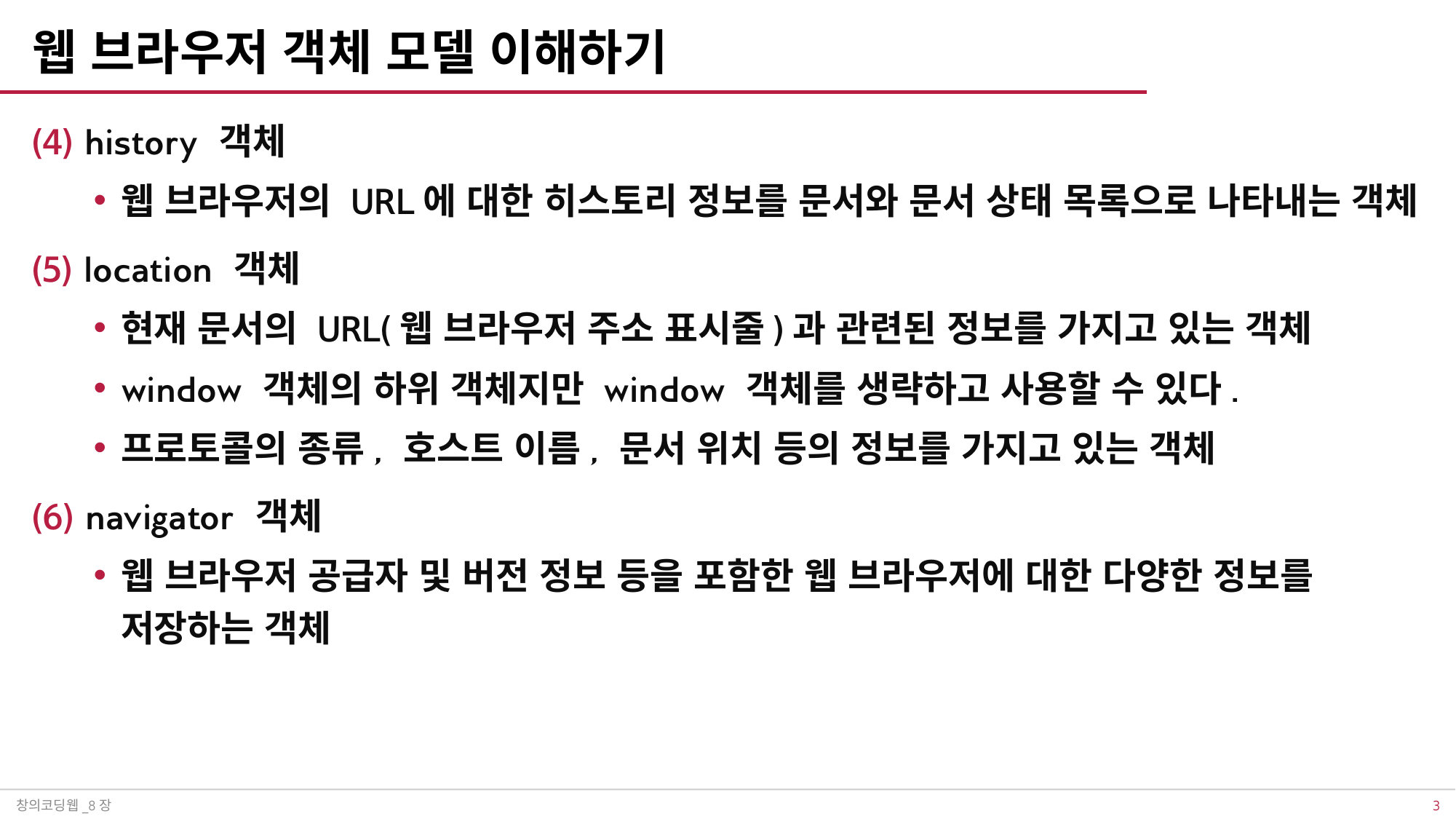

# 웹 브라우저 객체 모델 이해하기
 history 객체
웹 브라우저의 URL에 대한 히스토리 정보를 문서와 문서 상태 목록으로 나타내는 객체
 location 객체
현재 문서의 URL(웹 브라우저 주소 표시줄)과 관련된 정보를 가지고 있는 객체
window 객체의 하위 객체지만 window 객체를 생략하고 사용할 수 있다.
프로토콜의 종류, 호스트 이름, 문서 위치 등의 정보를 가지고 있는 객체
 navigator 객체
웹 브라우저 공급자 및 버전 정보 등을 포함한 웹 브라우저에 대한 다양한 정보를 저장하는 객체
3
창의코딩웹_8장